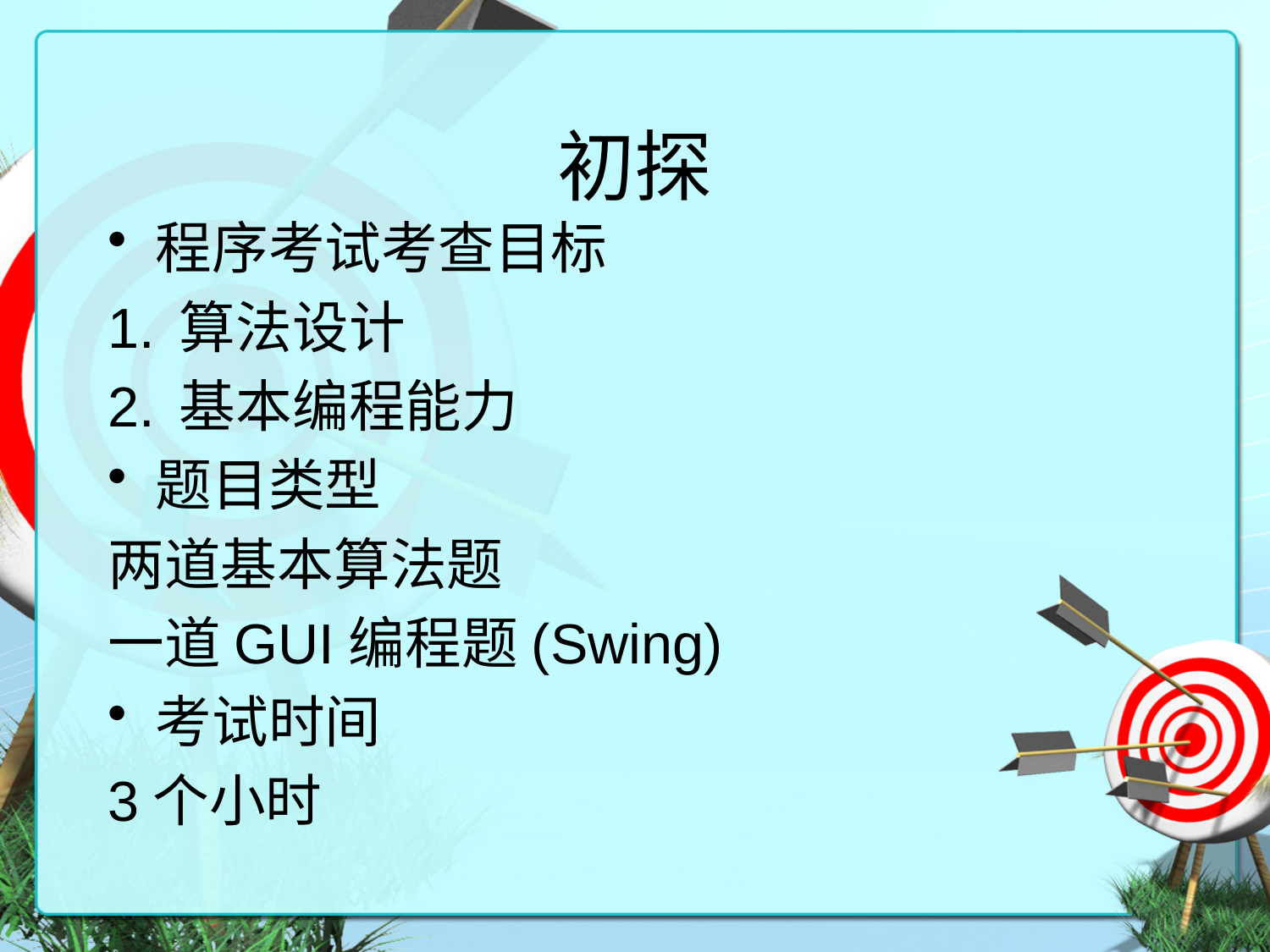

# 初探
程序考试考查目标
算法设计
基本编程能力
题目类型
两道基本算法题
一道GUI编程题(Swing)
考试时间
3个小时